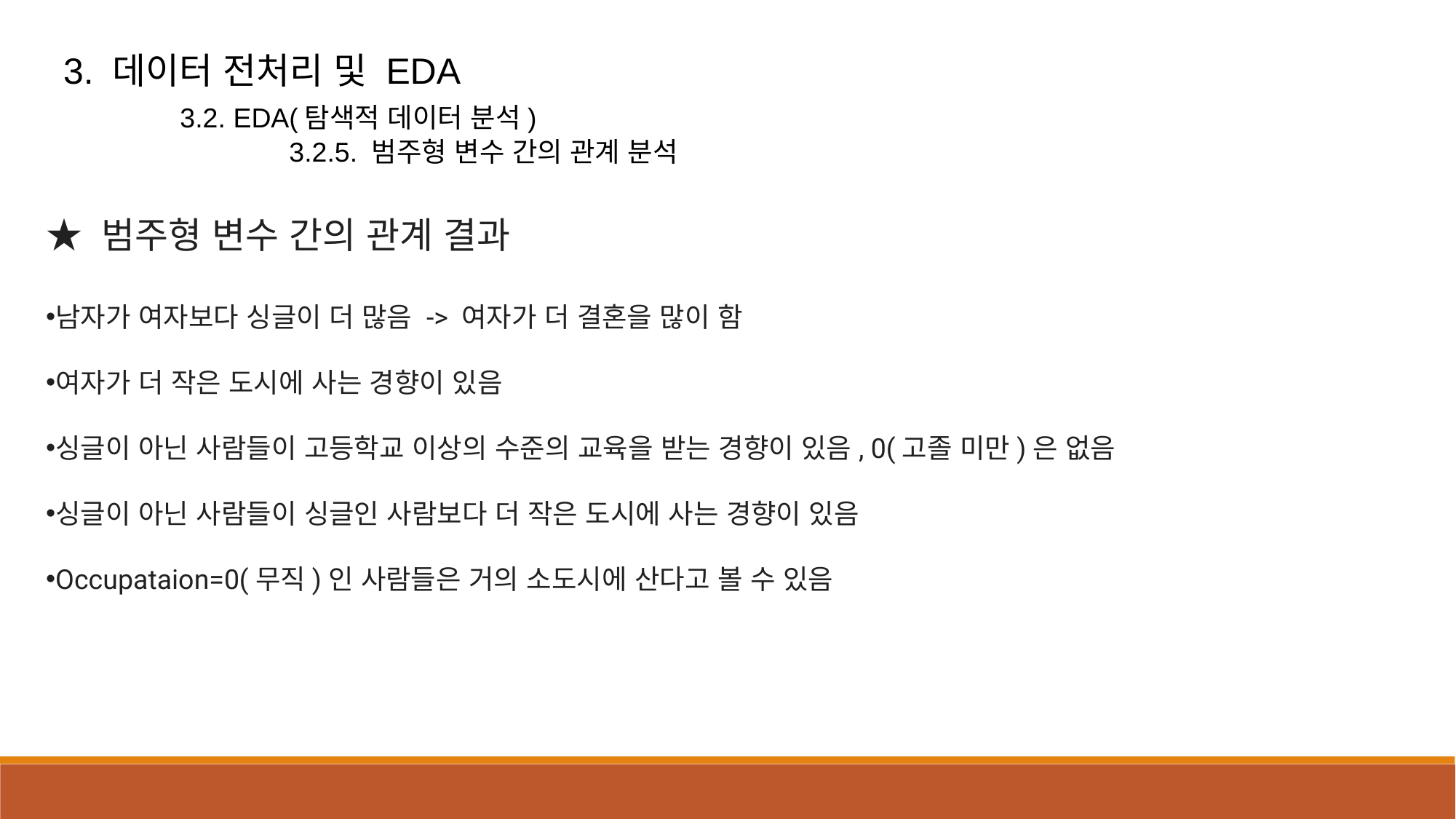

3. 데이터 전처리 및 EDA
 	 3.2. EDA(탐색적 데이터 분석)
	 	 3.2.5. 범주형 변수 간의 관계 분석
★ 범주형 변수 간의 관계 결과

남자가 여자보다 싱글이 더 많음 -> 여자가 더 결혼을 많이 함

여자가 더 작은 도시에 사는 경향이 있음

싱글이 아닌 사람들이 고등학교 이상의 수준의 교육을 받는 경향이 있음, 0(고졸 미만)은 없음

싱글이 아닌 사람들이 싱글인 사람보다 더 작은 도시에 사는 경향이 있음

Occupataion=0(무직)인 사람들은 거의 소도시에 산다고 볼 수 있음